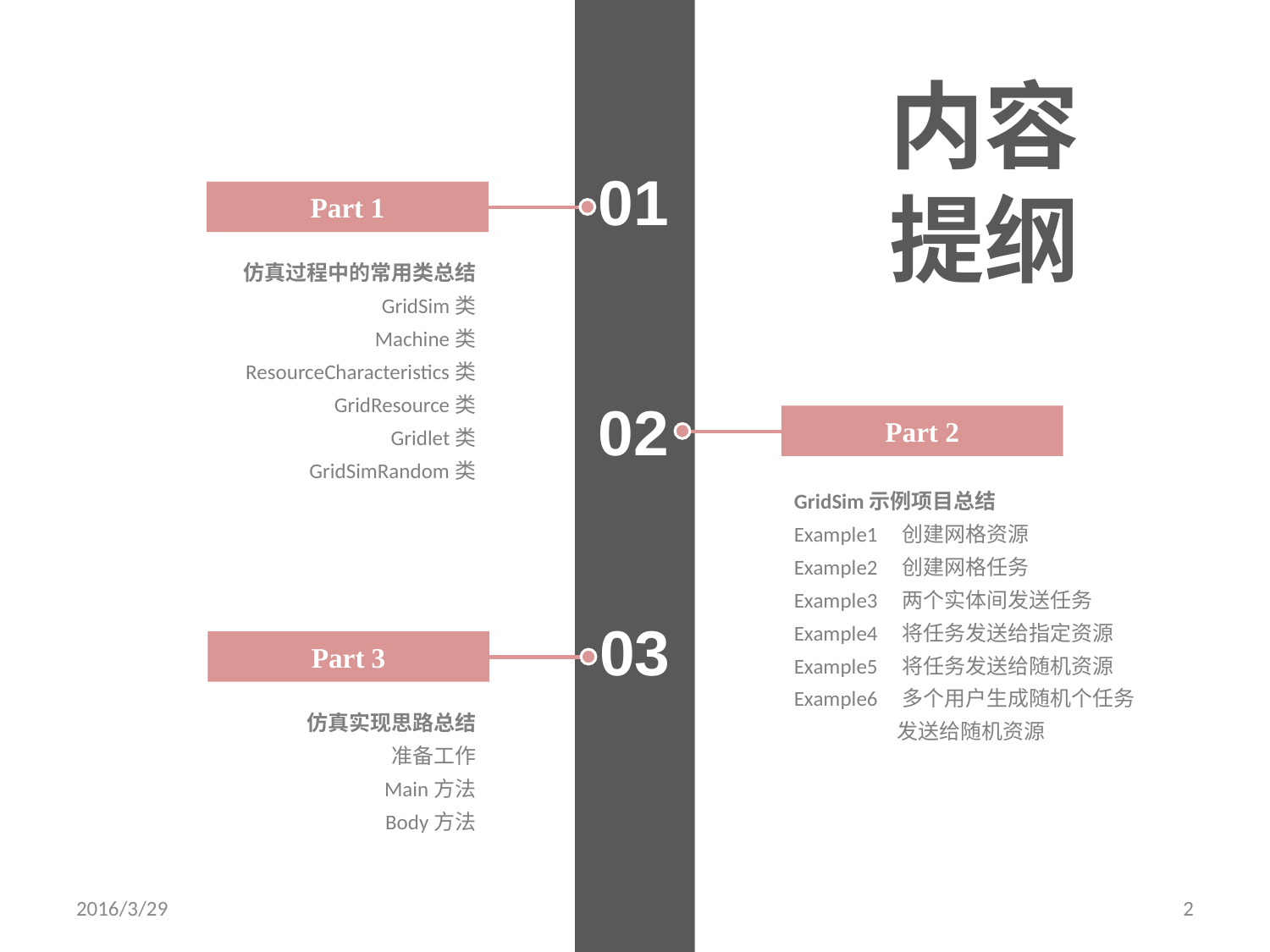

内容
提纲
01
Part 1

仿真过程中的常用类总结
GridSim类
Machine类
ResourceCharacteristics类
GridResource类
Gridlet类
GridSimRandom类
02
Part 2

GridSim示例项目总结
Example1    创建网格资源
Example2    创建网格任务
Example3    两个实体间发送任务
Example4    将任务发送给指定资源
Example5    将任务发送给随机资源
Example6    多个用户生成随机个任务
                     发送给随机资源
03
Part 3

仿真实现思路总结
准备工作
Main方法
Body方法
2016/3/29
2